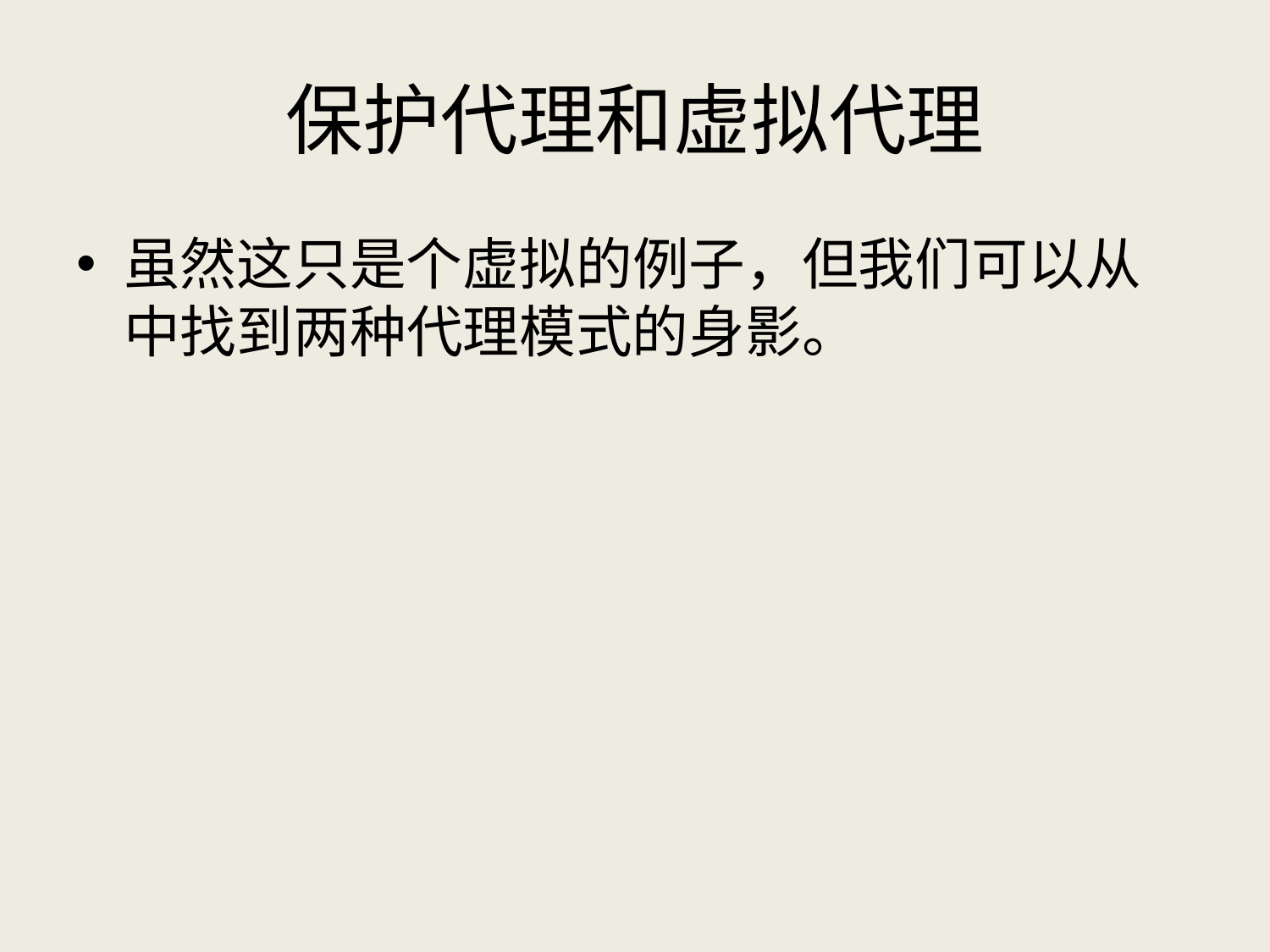

# 保护代理和虚拟代理
虽然这只是个虚拟的例子，但我们可以从中找到两种代理模式的身影。